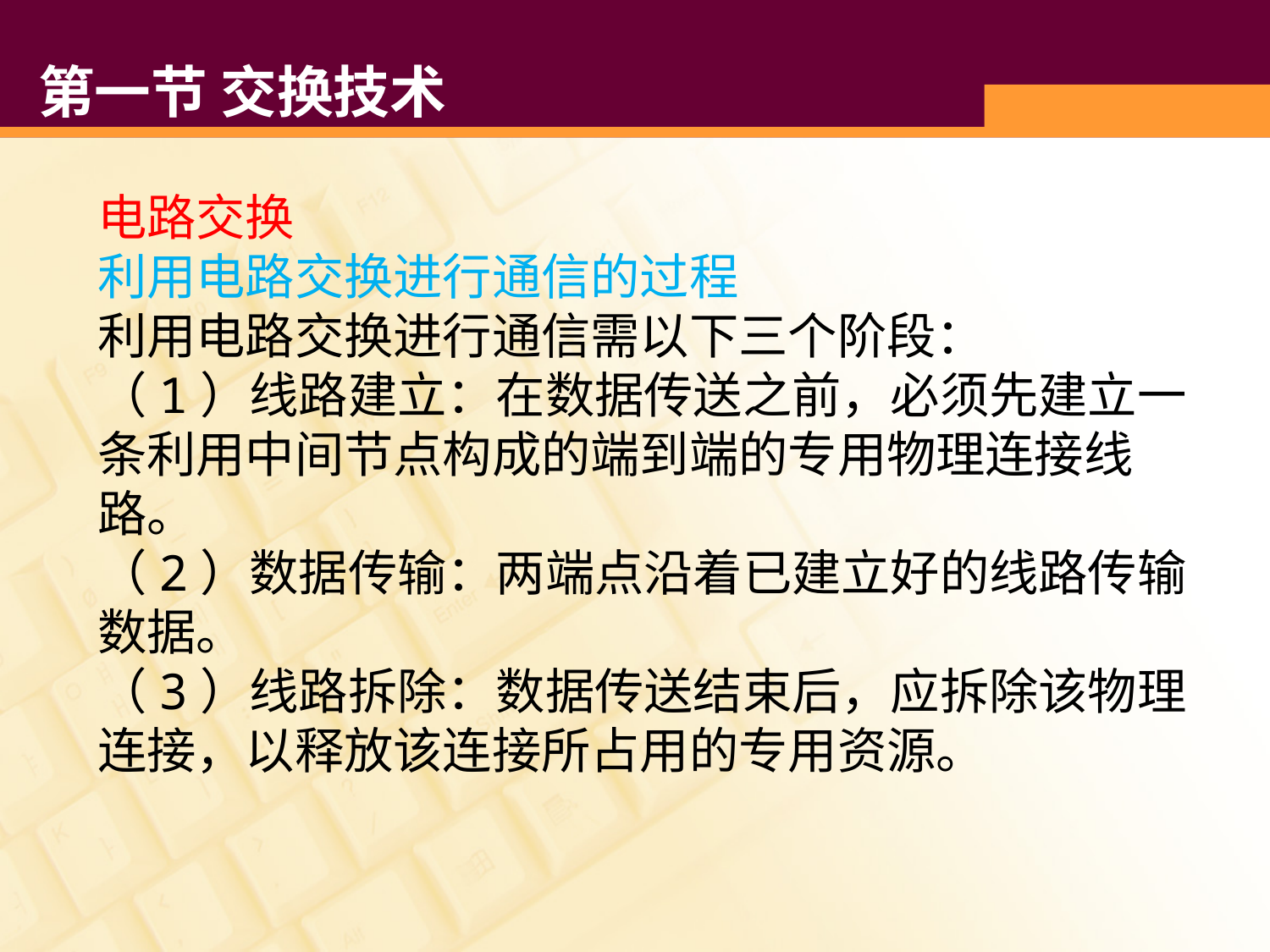

# 第一节 交换技术
电路交换
利用电路交换进行通信的过程
利用电路交换进行通信需以下三个阶段：
（1）线路建立：在数据传送之前，必须先建立一条利用中间节点构成的端到端的专用物理连接线路。
（2）数据传输：两端点沿着已建立好的线路传输数据。
（3）线路拆除：数据传送结束后，应拆除该物理连接，以释放该连接所占用的专用资源。